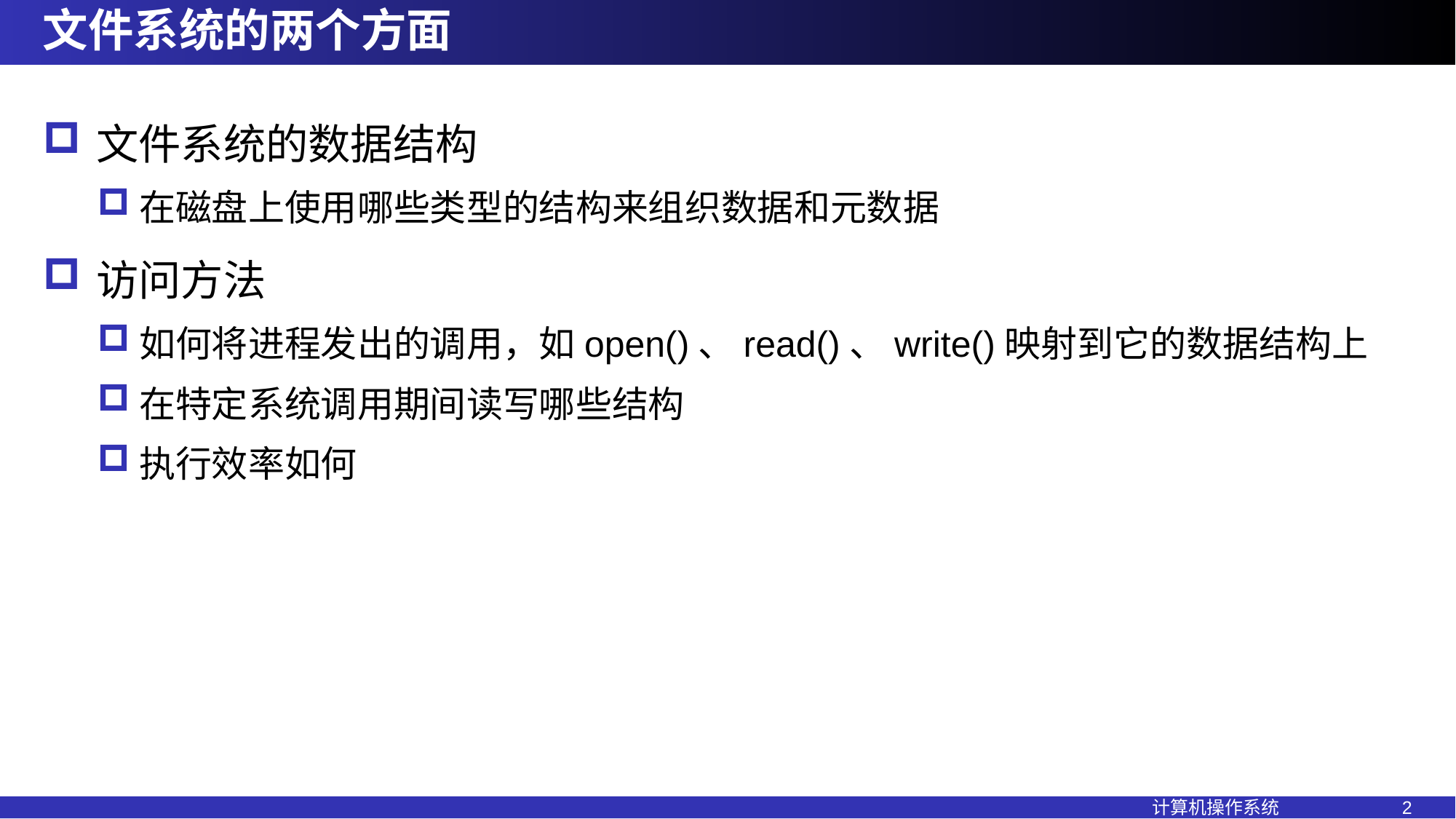

# 文件系统的两个方面
文件系统的数据结构
在磁盘上使用哪些类型的结构来组织数据和元数据
访问方法
如何将进程发出的调用，如open()、read()、write()映射到它的数据结构上
在特定系统调用期间读写哪些结构
执行效率如何
计算机操作系统                     2